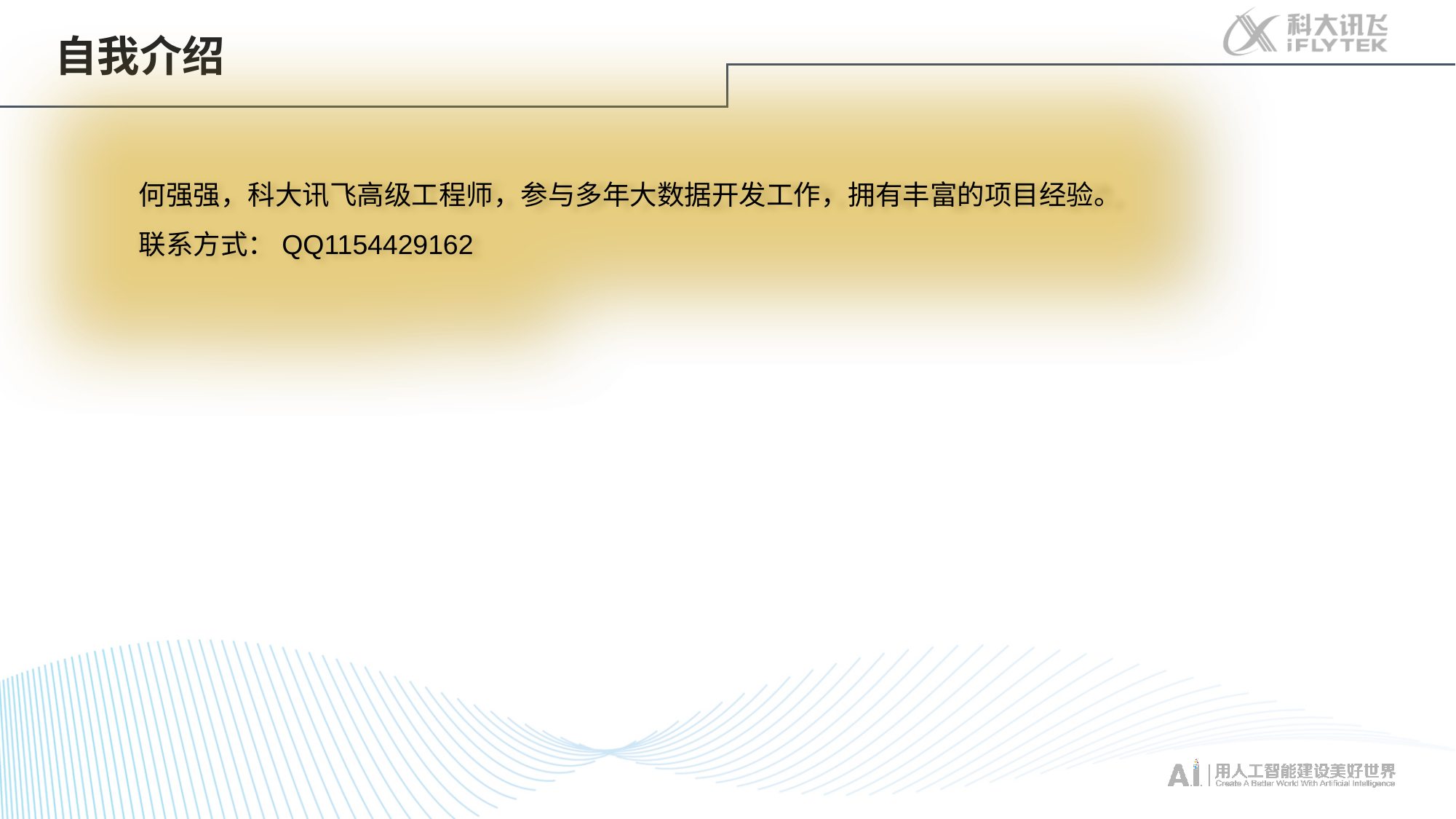

# 自我介绍
何强强，科大讯飞高级工程师，参与多年大数据开发工作，拥有丰富的项目经验。
联系方式：QQ1154429162